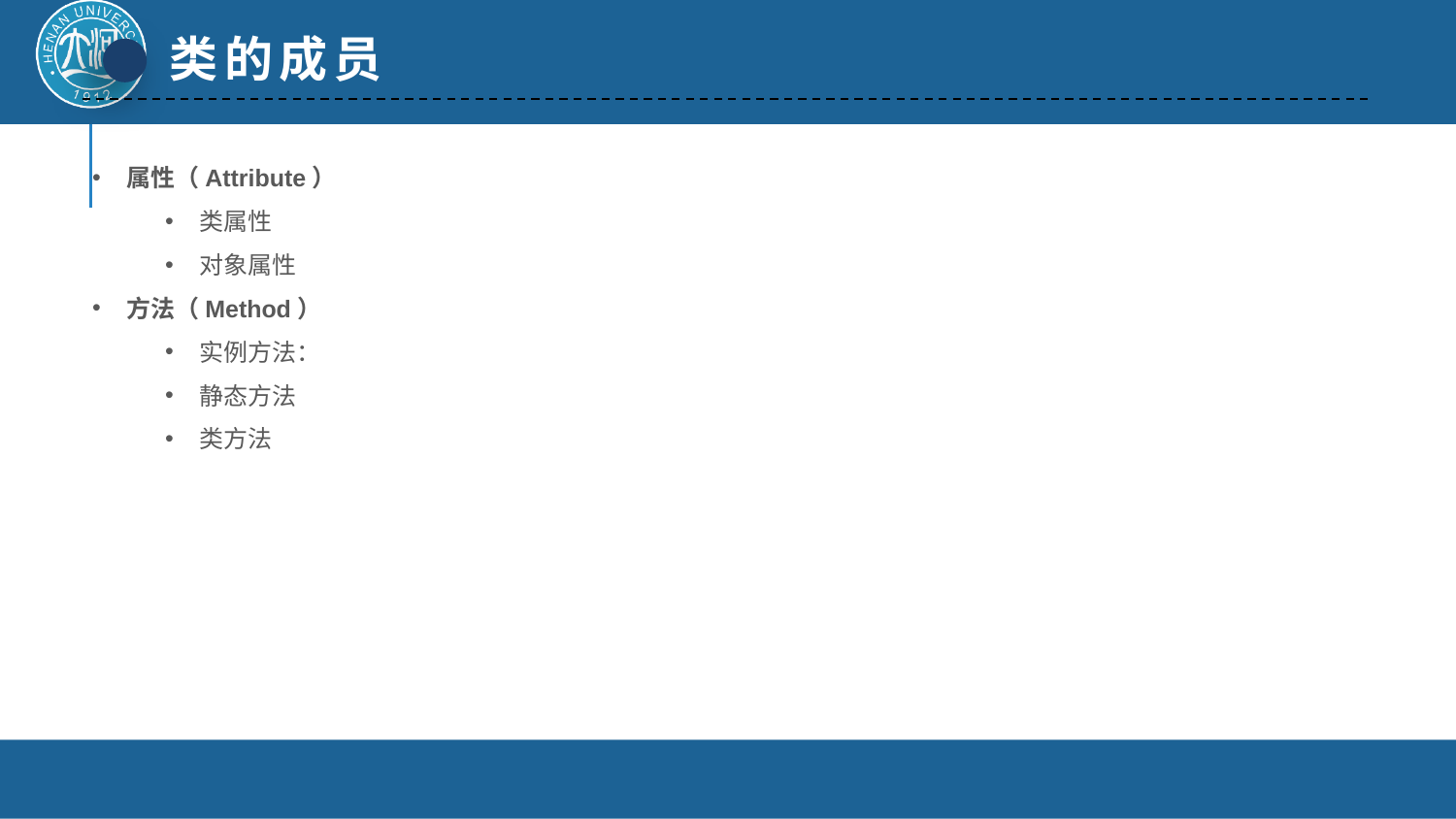

类的成员

属性（Attribute）
类属性
对象属性
方法（Method）
实例方法：
静态方法
类方法